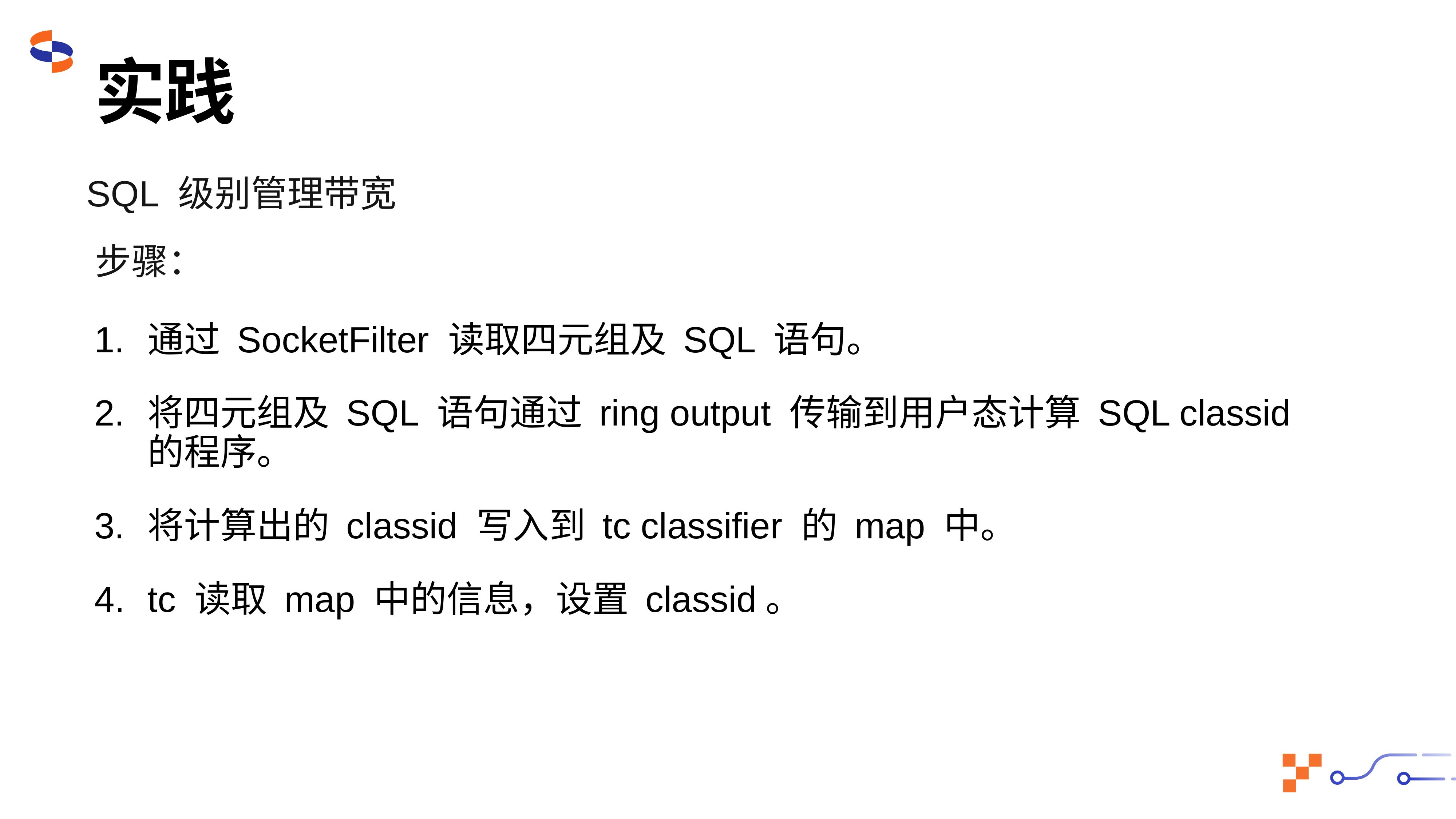

实践
SQL 级别管理带宽
步骤：
通过 SocketFilter 读取四元组及 SQL 语句。
将四元组及 SQL 语句通过 ring output 传输到用户态计算 SQL classid 的程序。
将计算出的 classid 写入到 tc classifier 的 map 中。
tc 读取 map 中的信息，设置 classid。